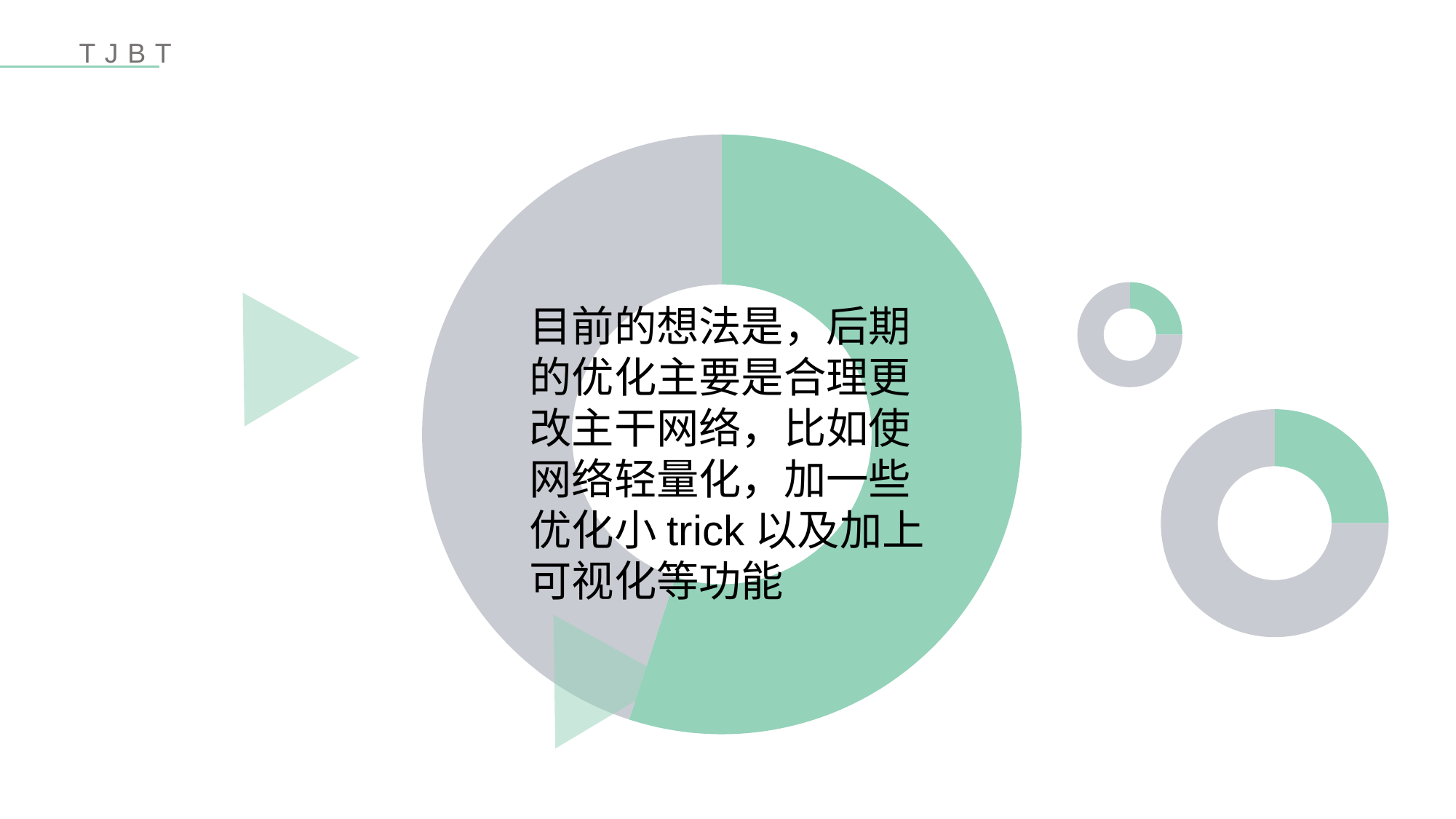

TJBT

### Chart

| Category | Region 1 |
|---|---|
| April | 55.0 |
| May | 45.0 |

### Chart

| Category | Region 1 |
|---|---|
| April | 25.0 |
| May | 75.0 |
目前的想法是，后期的优化主要是合理更改主干网络，比如使网络轻量化，加一些优化小trick以及加上可视化等功能

### Chart

| Category | Region 1 |
|---|---|
| April | 25.0 |
| May | 75.0 |